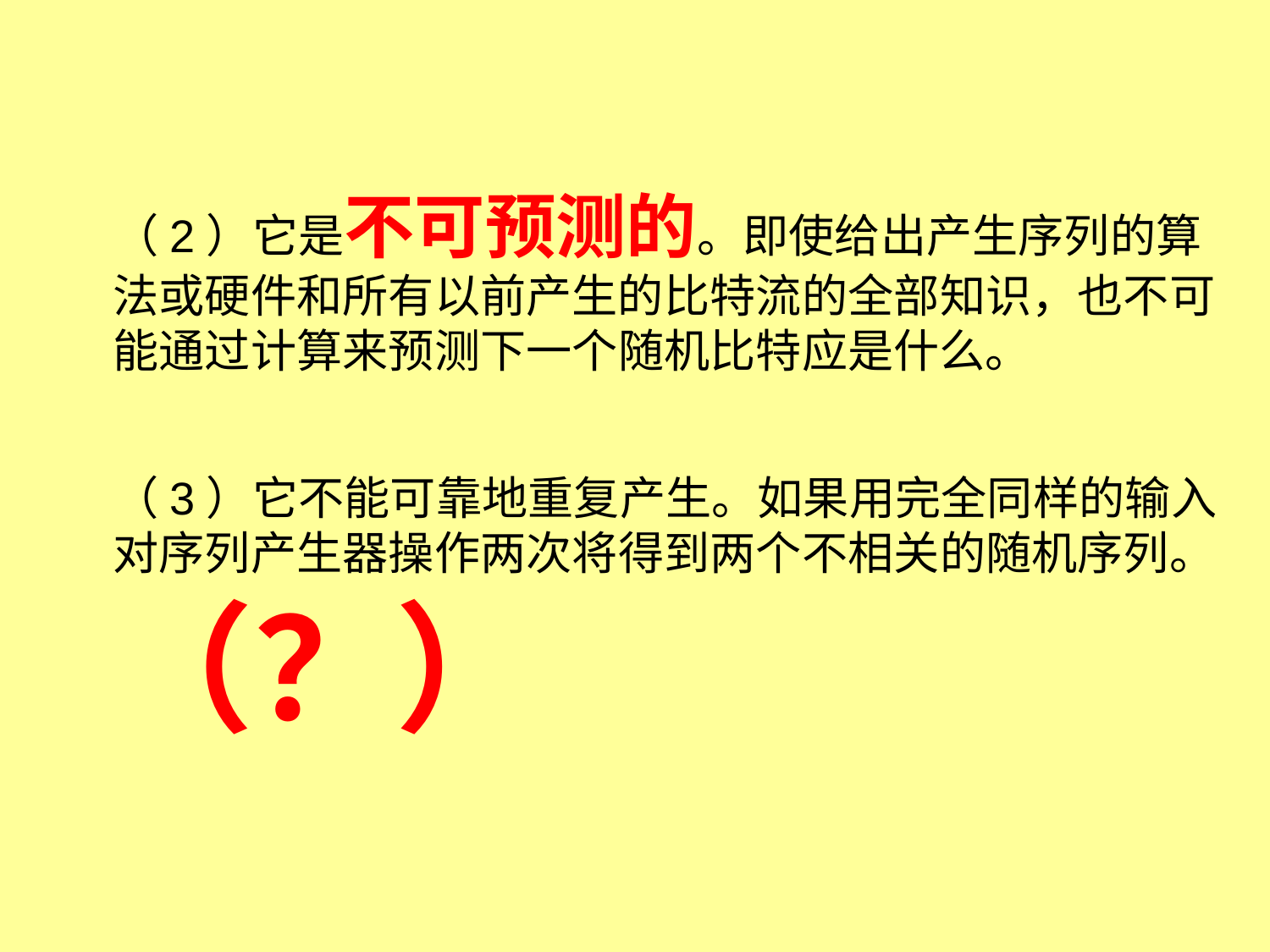

（2）它是不可预测的。即使给出产生序列的算法或硬件和所有以前产生的比特流的全部知识，也不可能通过计算来预测下一个随机比特应是什么。

（3）它不能可靠地重复产生。如果用完全同样的输入对序列产生器操作两次将得到两个不相关的随机序列。（？）